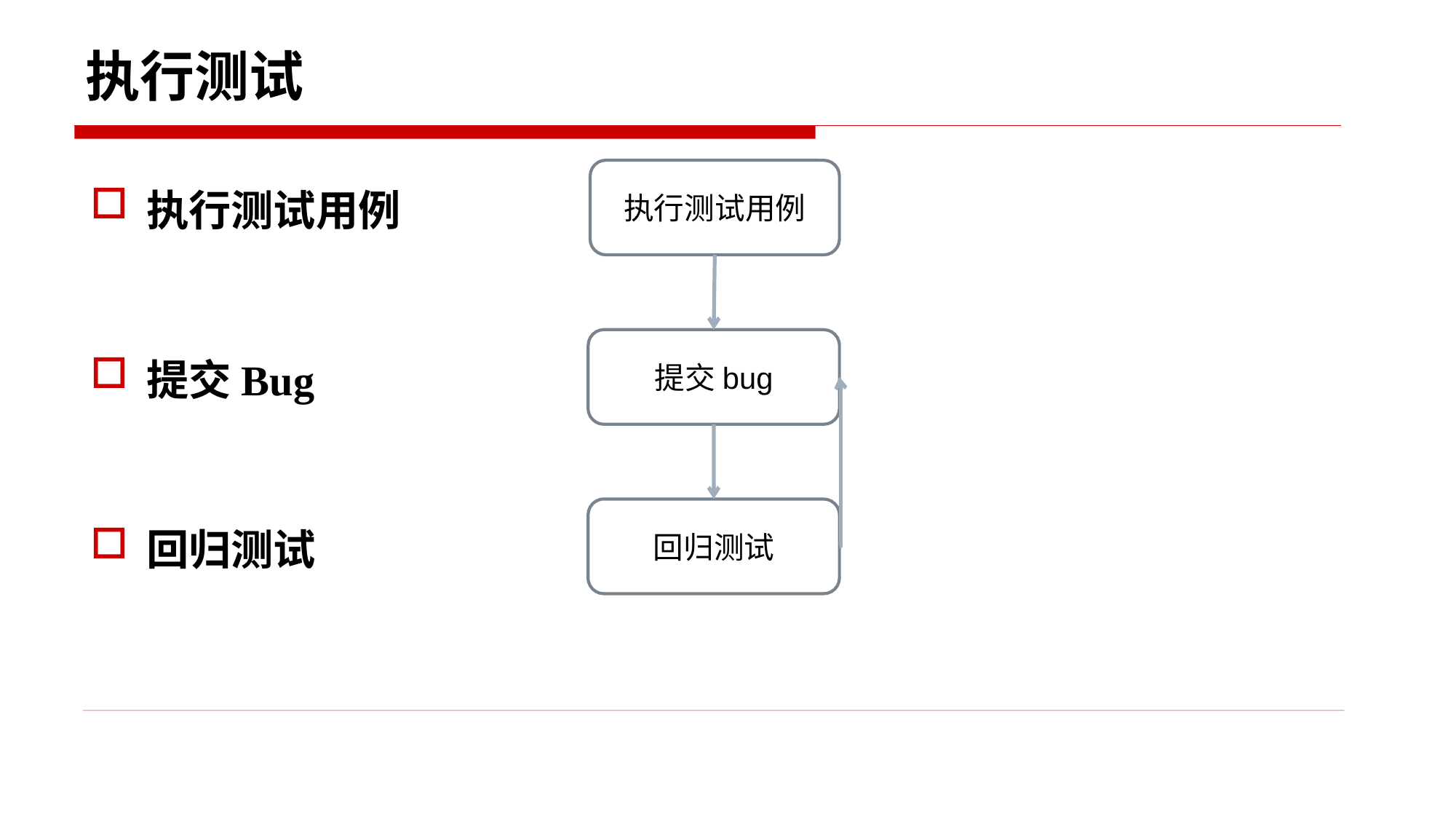

# 执行测试
执行测试用例

提交Bug

回归测试
执行测试用例
提交bug
回归测试